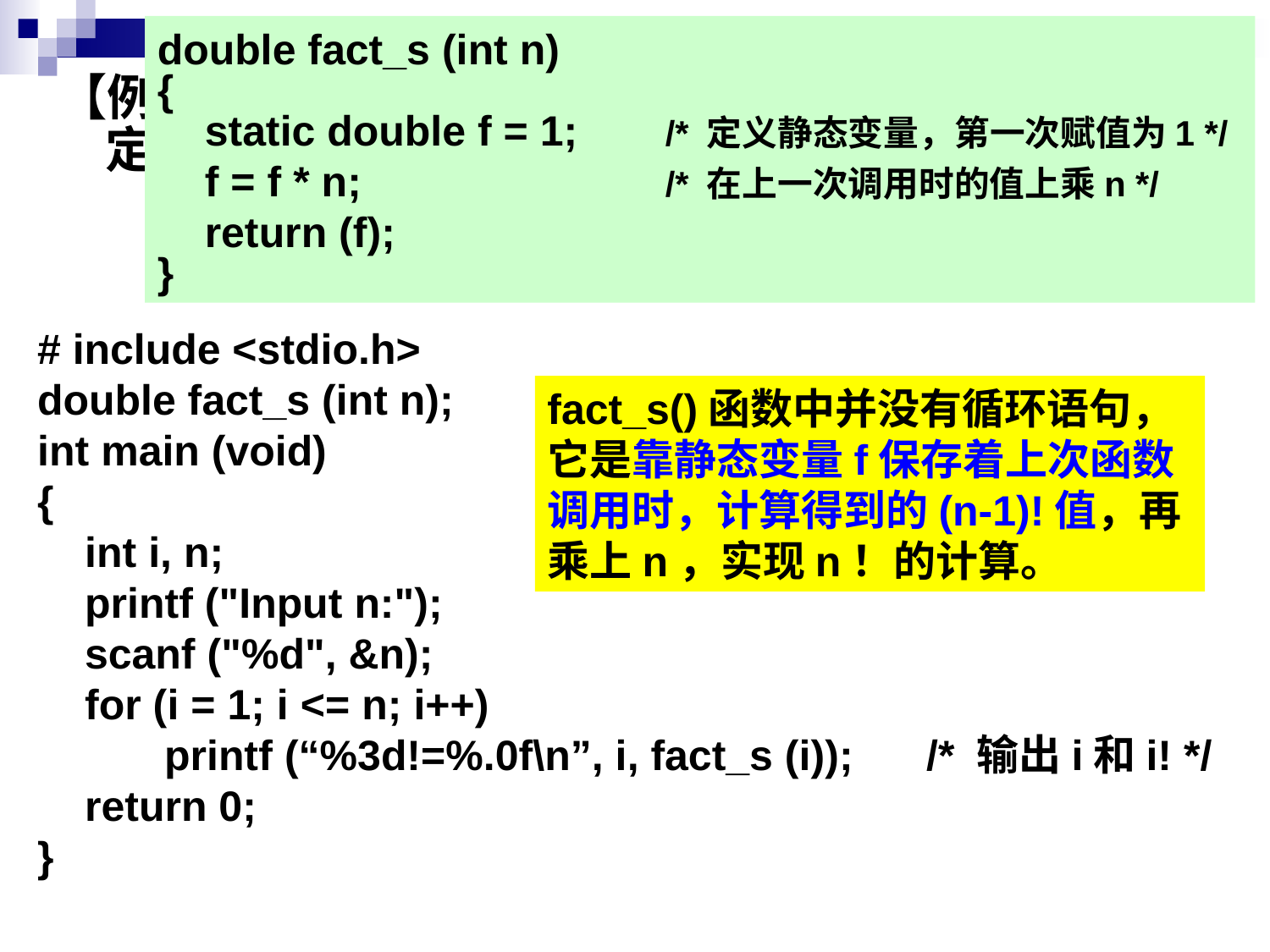

double fact_s (int n)
{
    static double f = 1;	/* 定义静态变量，第一次赋值为1 */
    f = f * n;			/* 在上一次调用时的值上乘n */
    return (f);
}
【例5-9】输入正整数n，输出1！~n！的值。要求定义并调用含静态变量的函数fact_s(n)计算n！。
# include <stdio.h>
double fact_s (int n);
int main (void)
{
    int i, n;
    printf ("Input n:");
    scanf ("%d", &n);
    for (i = 1; i <= n; i++)
	printf (“%3d!=%.0f\n”, i, fact_s (i));	/* 输出i和i! */
    return 0;
}
fact_s()函数中并没有循环语句，它是靠静态变量f保存着上次函数调用时，计算得到的(n-1)!值，再乘上n，实现n！的计算。